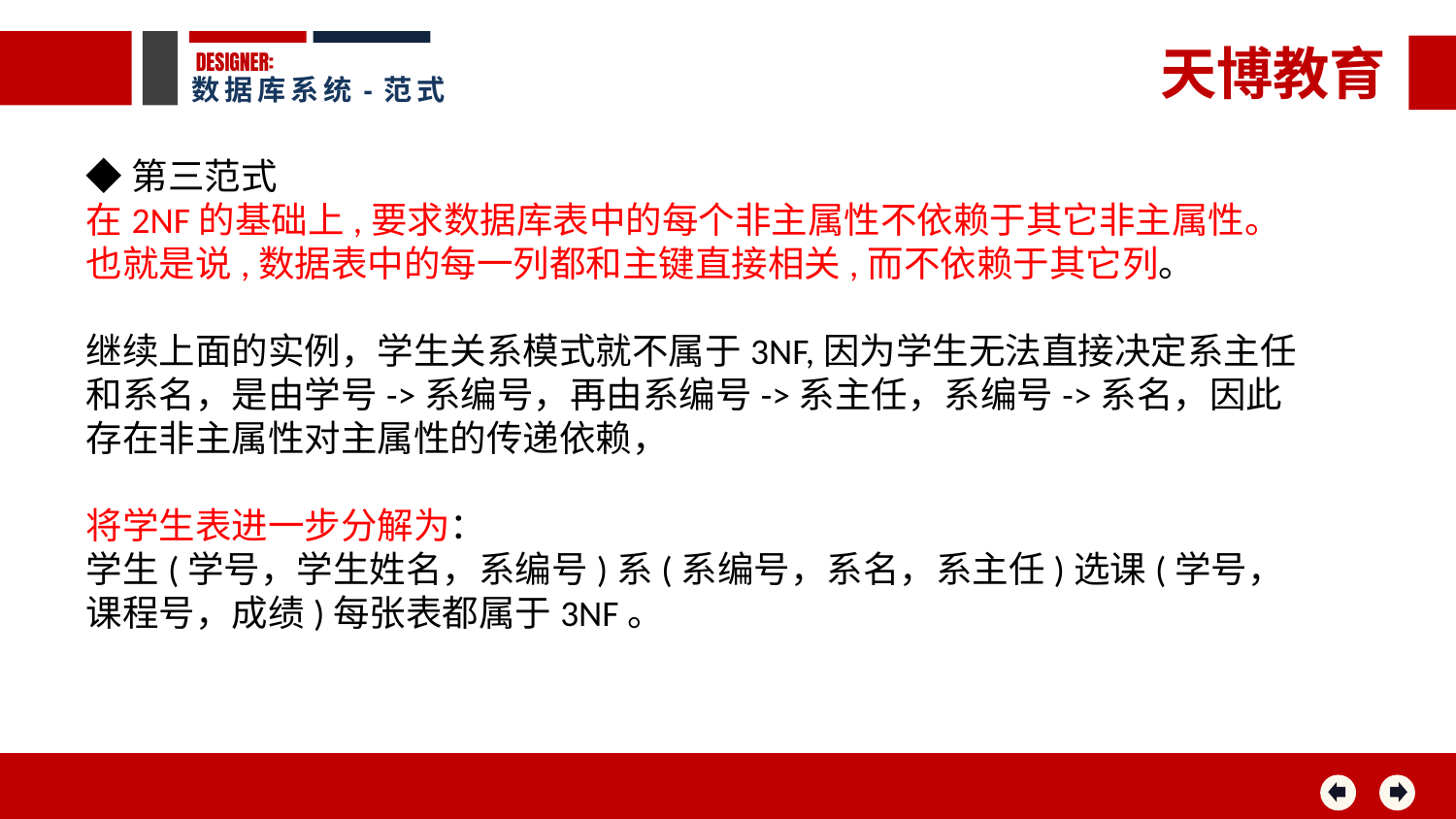

天博教育
DESIGNER:
数据库系统-范式
◆第三范式
在2NF的基础上,要求数据库表中的每个非主属性不依赖于其它非主属性。也就是说,数据表中的每一列都和主键直接相关,而不依赖于其它列。

继续上面的实例，学生关系模式就不属于3NF,因为学生无法直接决定系主任和系名，是由学号->系编号，再由系编号->系主任，系编号->系名，因此存在非主属性对主属性的传递依赖，

将学生表进一步分解为：
学生(学号，学生姓名，系编号)系(系编号，系名，系主任)选课(学号，课程号，成绩)每张表都属于3NF。